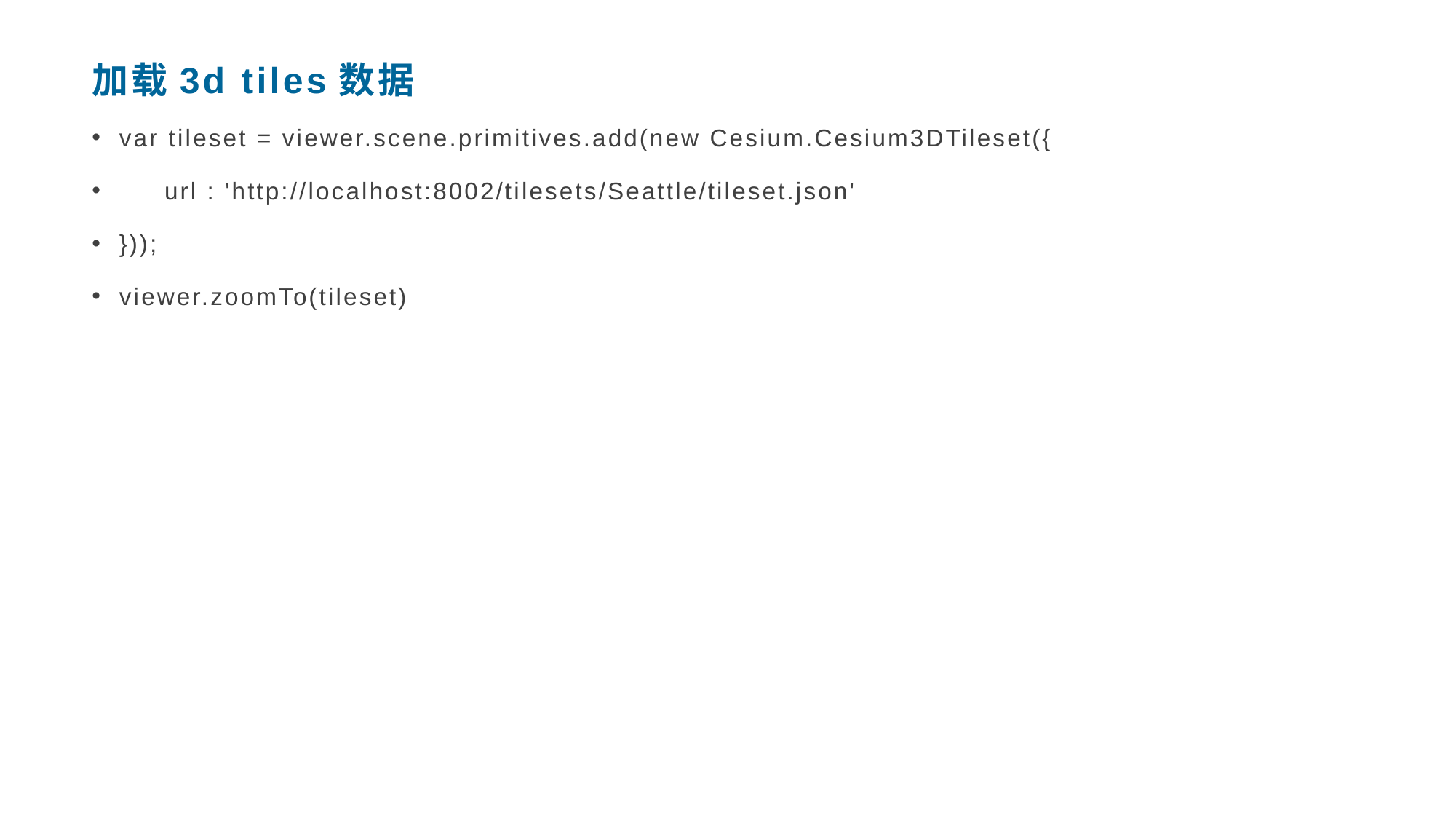

# 加载3d tiles数据
var tileset = viewer.scene.primitives.add(new Cesium.Cesium3DTileset({
     url : 'http://localhost:8002/tilesets/Seattle/tileset.json'
}));
viewer.zoomTo(tileset)